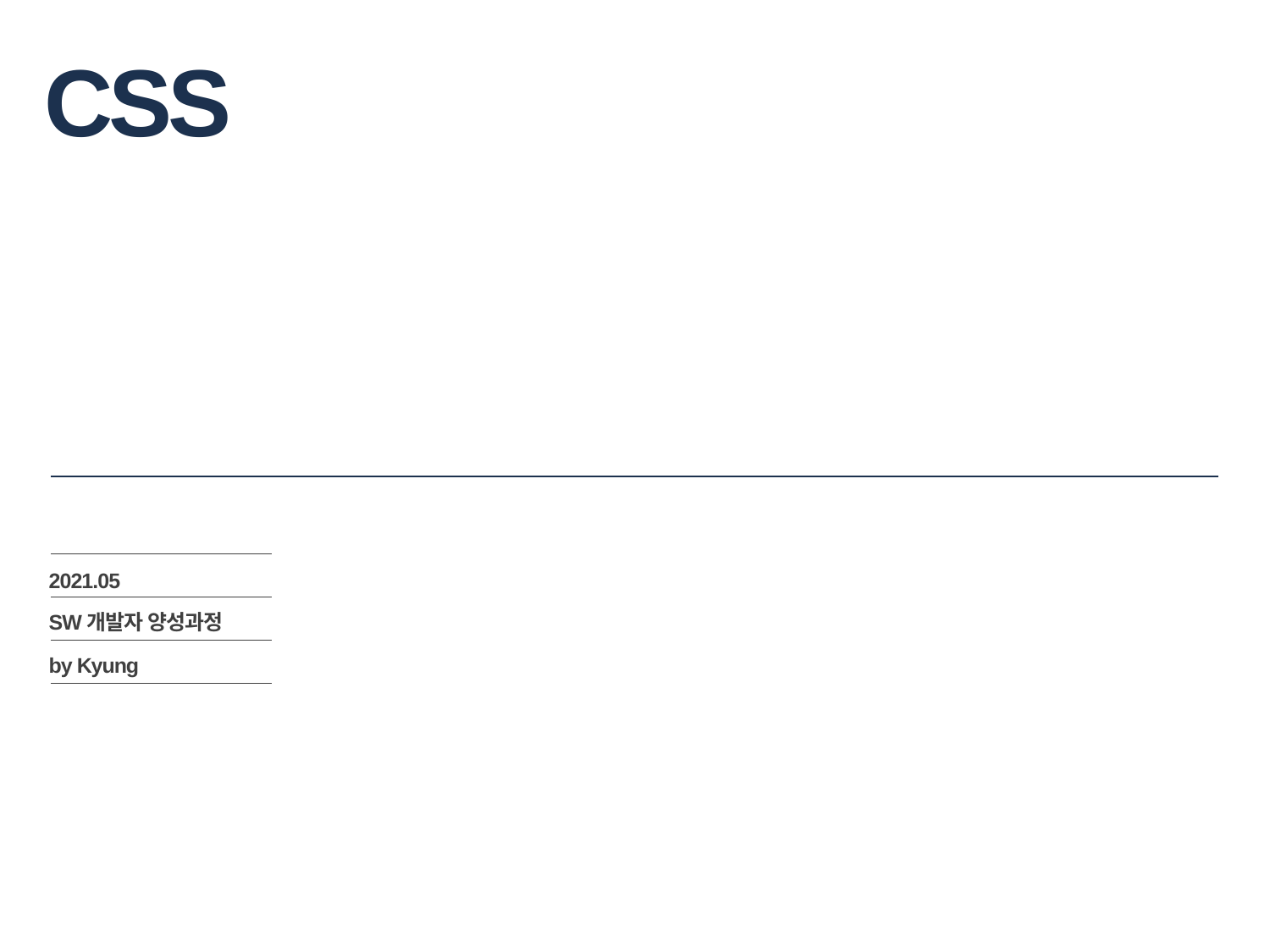

# CSS
2021.05
SW개발자 양성과정
by Kyung